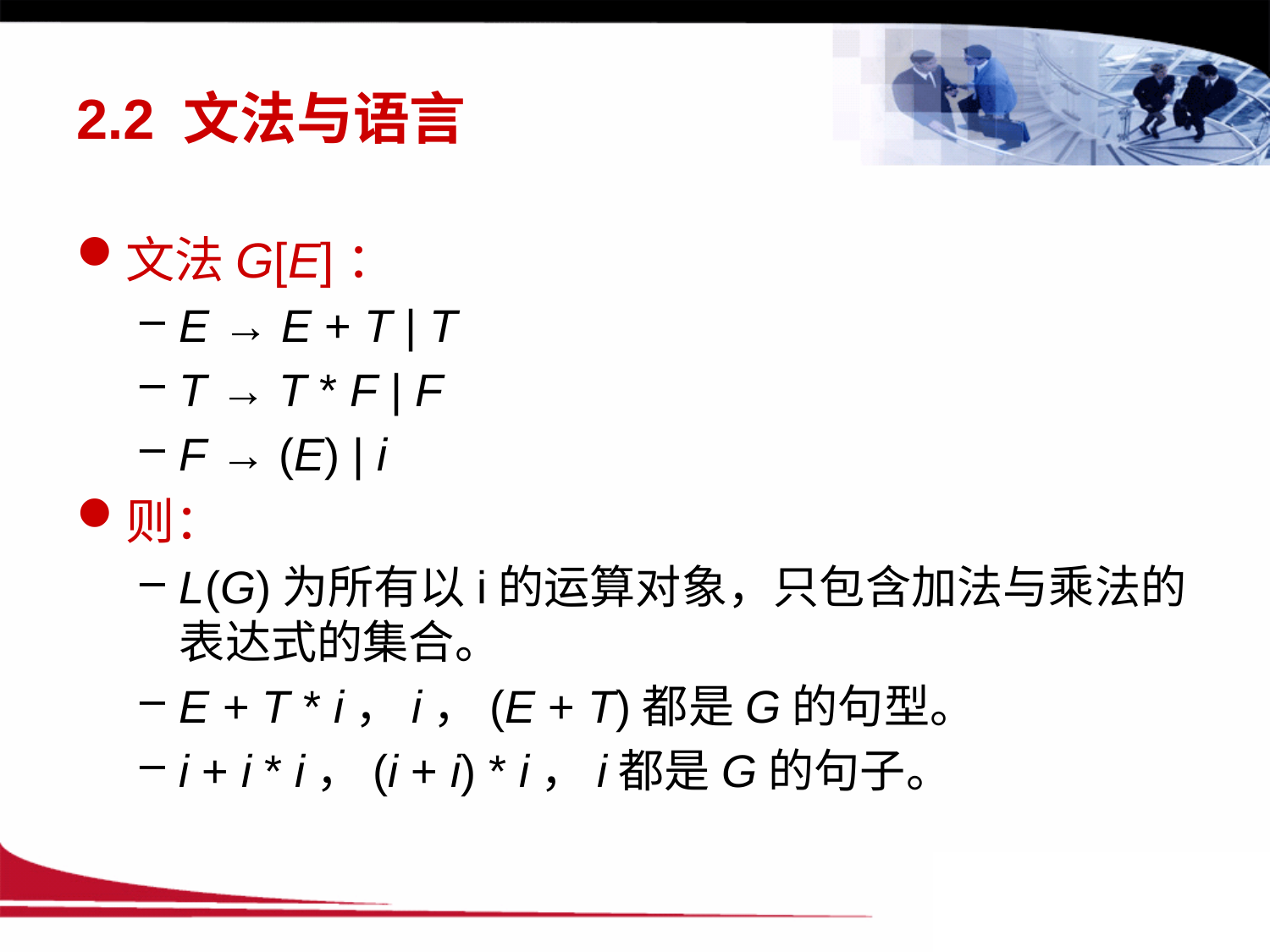

# 2.2 文法与语言
文法G[E]：
E → E + T | T
T → T * F | F
F → (E) | i
则：
L(G)为所有以i的运算对象，只包含加法与乘法的表达式的集合。
E + T * i，i，(E + T)都是G的句型。
i + i * i，(i + i) * i，i都是G的句子。